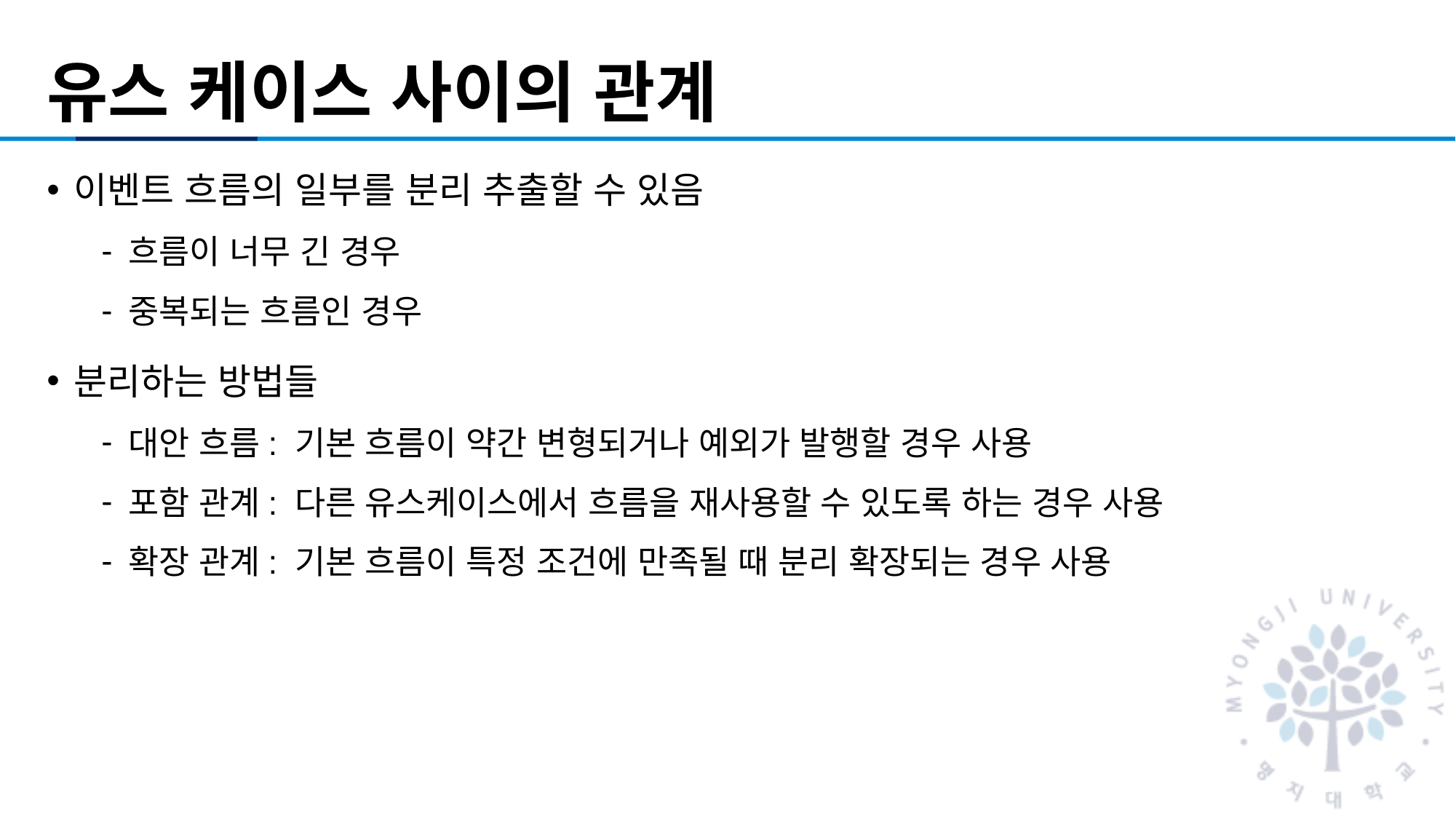

# 유스 케이스 사이의 관계
이벤트 흐름의 일부를 분리 추출할 수 있음
흐름이 너무 긴 경우
중복되는 흐름인 경우
분리하는 방법들
대안 흐름: 기본 흐름이 약간 변형되거나 예외가 발행할 경우 사용
포함 관계: 다른 유스케이스에서 흐름을 재사용할 수 있도록 하는 경우 사용
확장 관계: 기본 흐름이 특정 조건에 만족될 때 분리 확장되는 경우 사용